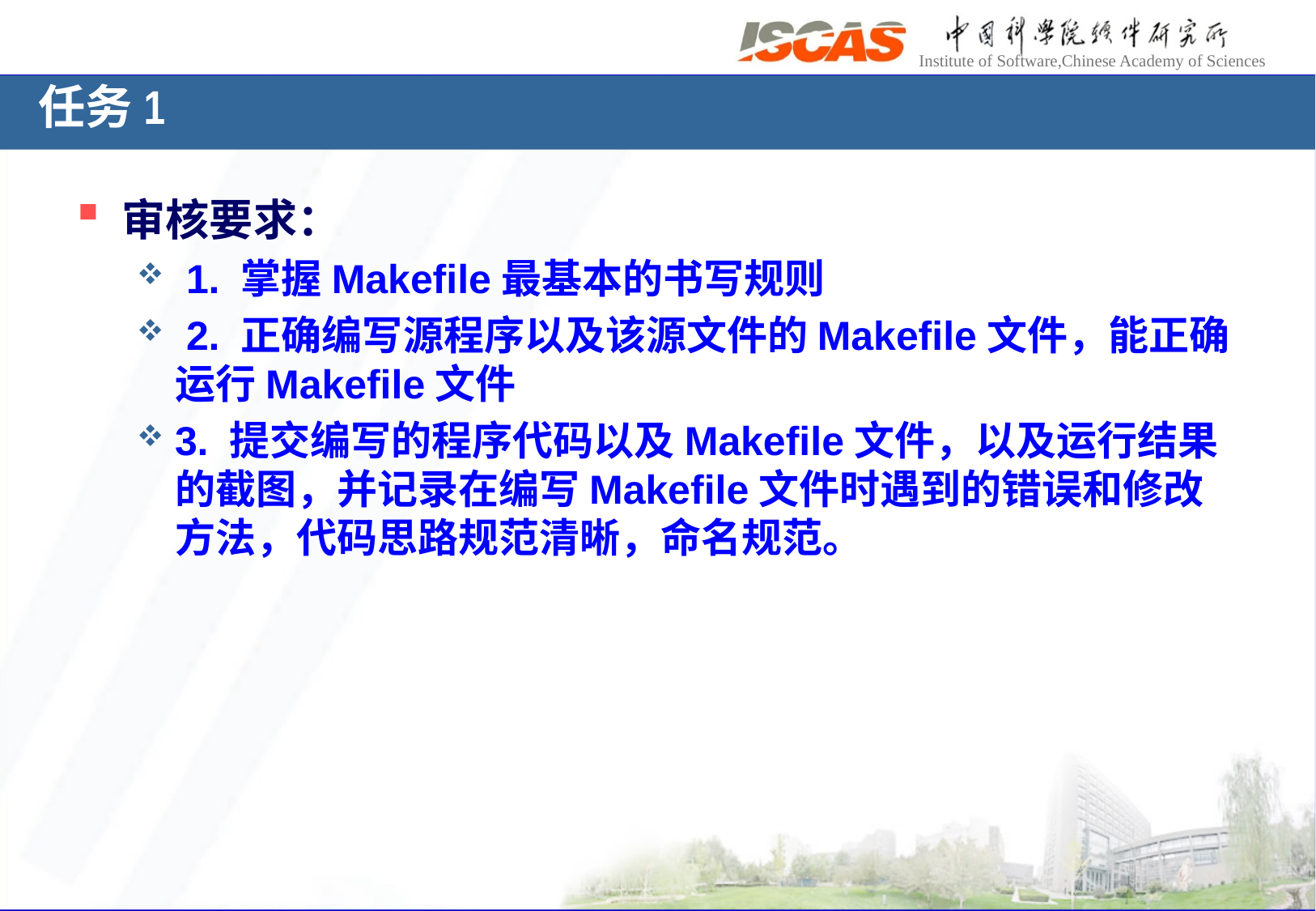

# 任务1
审核要求：
 1. 掌握Makefile最基本的书写规则
 2. 正确编写源程序以及该源文件的Makefile文件，能正确运行Makefile文件
3. 提交编写的程序代码以及Makefile文件，以及运行结果的截图，并记录在编写Makefile文件时遇到的错误和修改方法，代码思路规范清晰，命名规范。